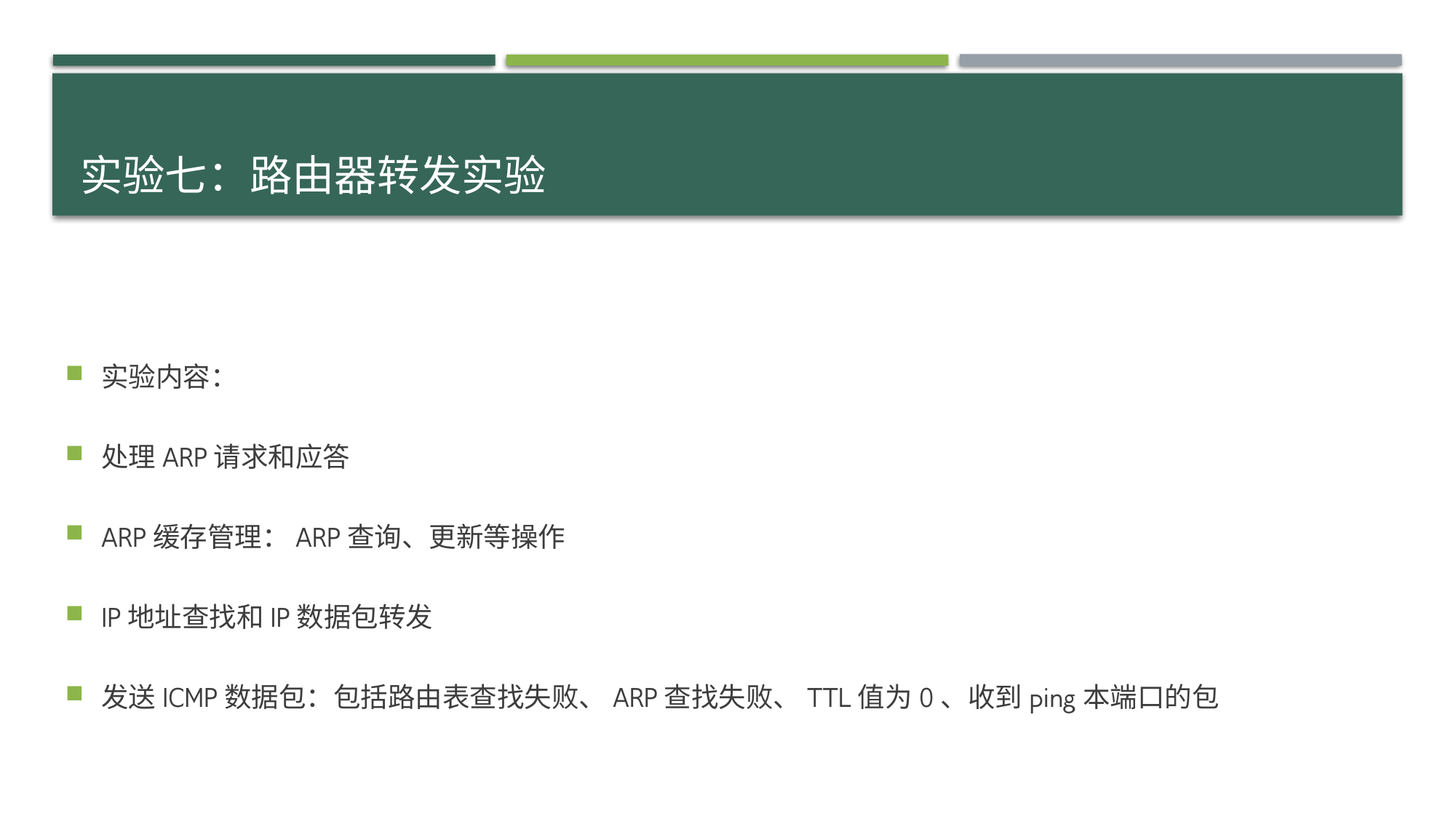

# 实验七：路由器转发实验
实验内容：
处理ARP请求和应答
ARP缓存管理：ARP查询、更新等操作
IP地址查找和IP数据包转发
发送ICMP数据包：包括路由表查找失败、ARP查找失败、TTL值为0、收到ping本端口的包